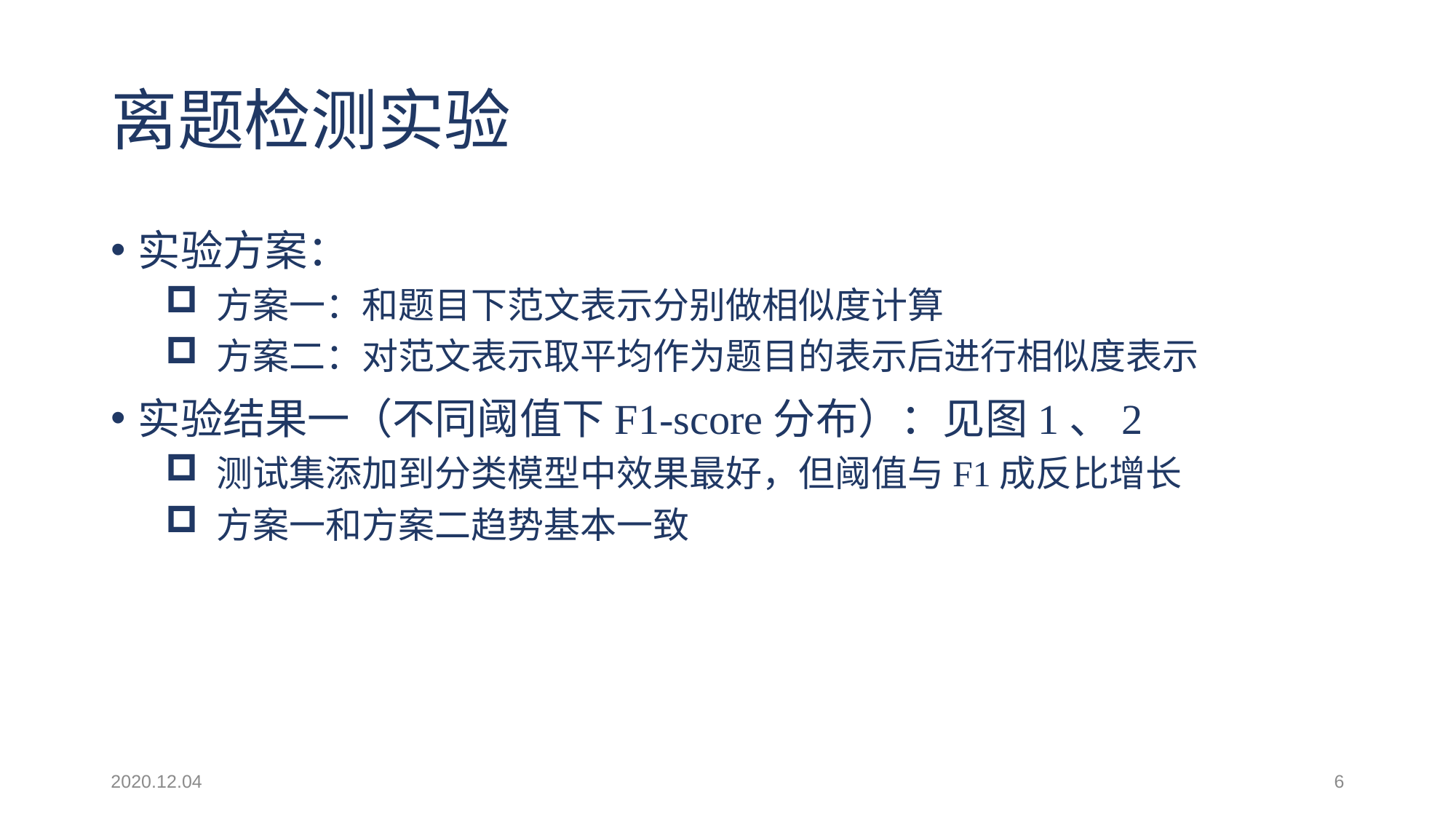

# 离题检测实验
实验方案：
 方案一：和题目下范文表示分别做相似度计算
 方案二：对范文表示取平均作为题目的表示后进行相似度表示
实验结果一（不同阈值下F1-score分布）：见图1、2
 测试集添加到分类模型中效果最好，但阈值与F1成反比增长
 方案一和方案二趋势基本一致

2020.12.04
6